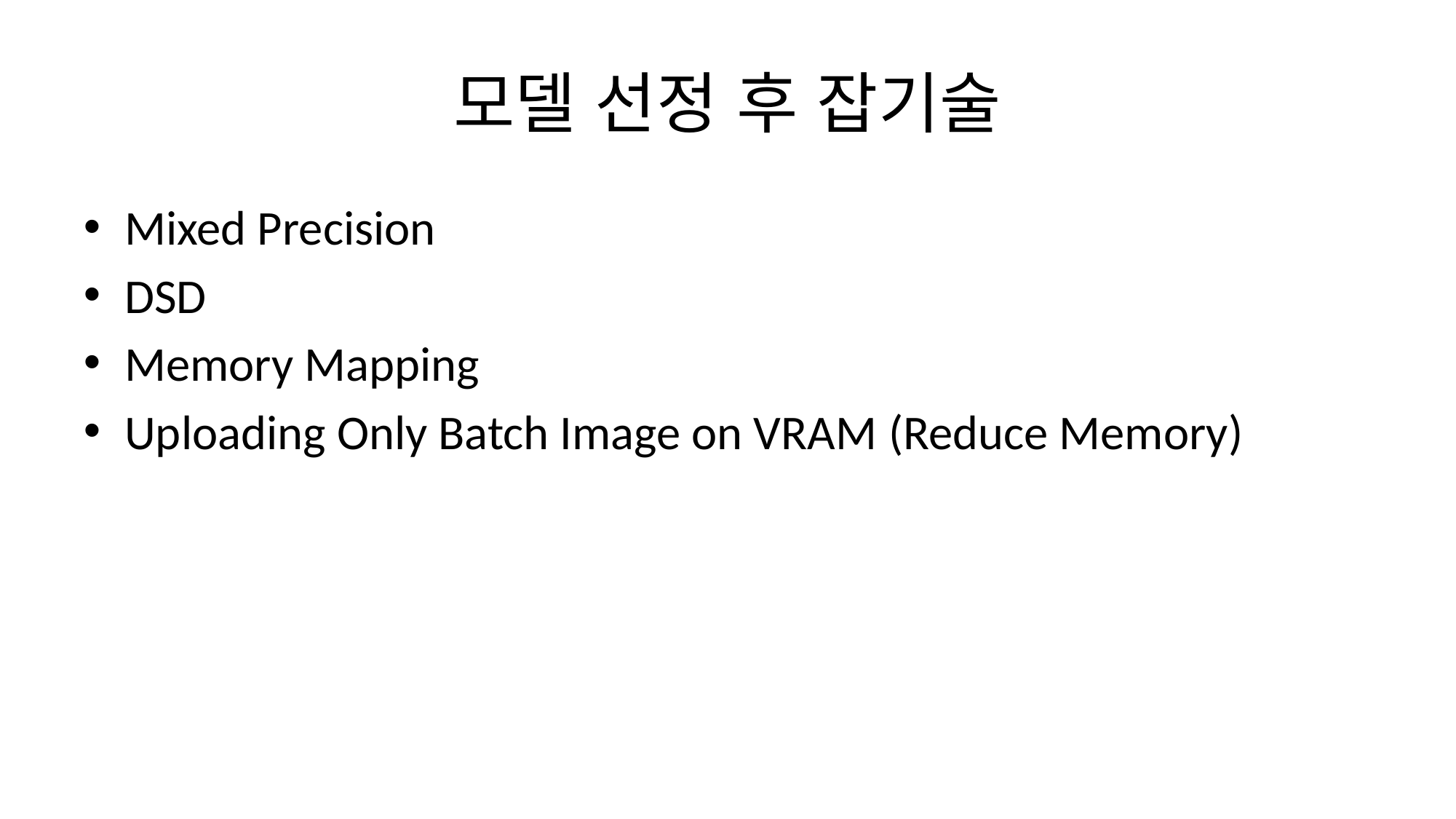

# 모델 선정 후 잡기술
Mixed Precision
DSD
Memory Mapping
Uploading Only Batch Image on VRAM (Reduce Memory)